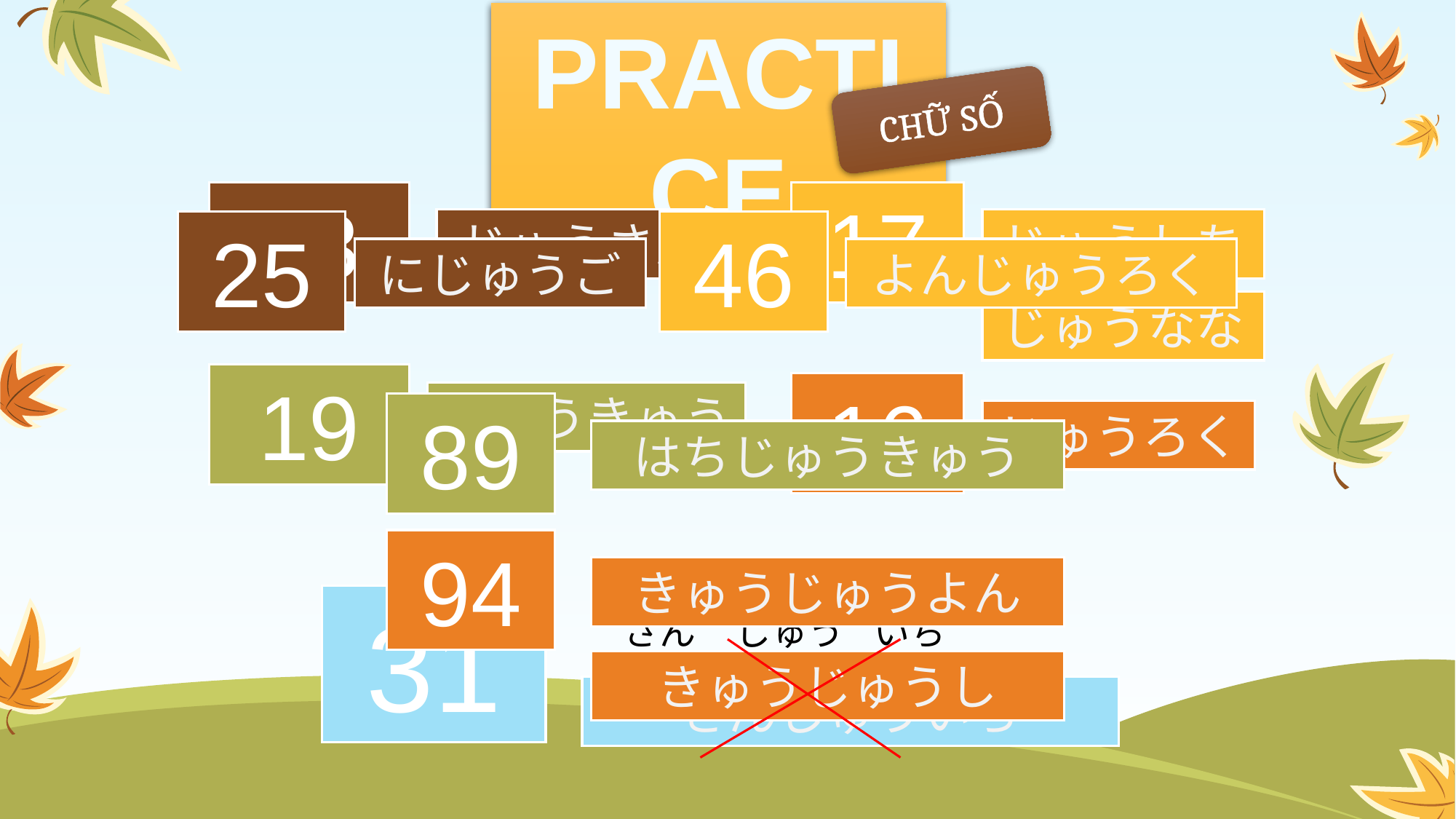

PRACTICE
CHỮ SỐ
13
17
じゅうさん
じゅうしち
25
46
にじゅうご
よんじゅうろく
じゅうなな
19
16
じゅうきゅう
89
じゅうろく
はちじゅうきゅう
94
3
10
1
きゅうじゅうよん
31
さん
じゅう
いち
きゅうじゅうし
さんじゅういち